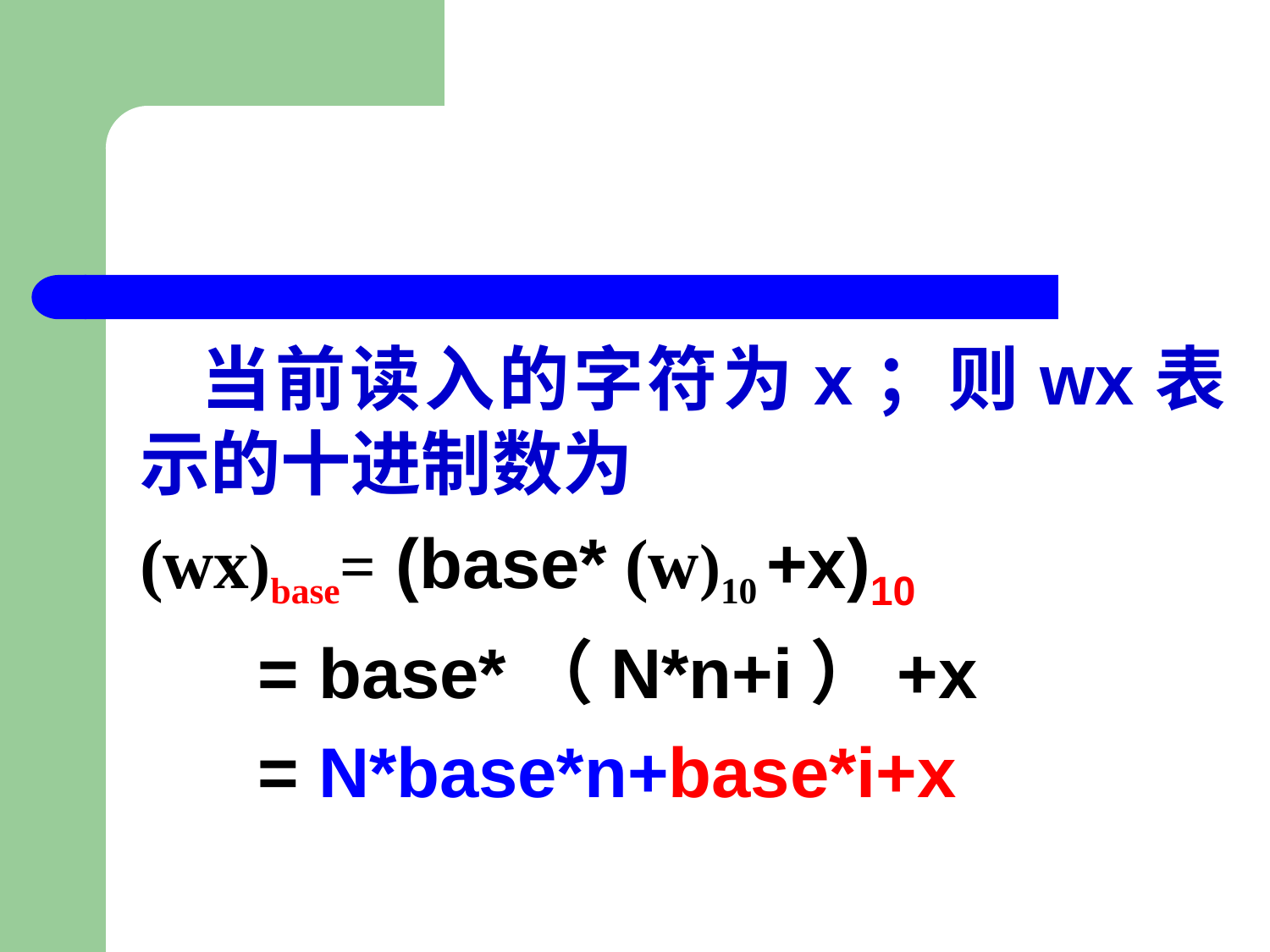

#
  当前读入的字符为x；则wx表示的十进制数为
(wx)base= (base* (w)10 +x)10
      = base*（N*n+i）+x
      = N*base*n+base*i+x